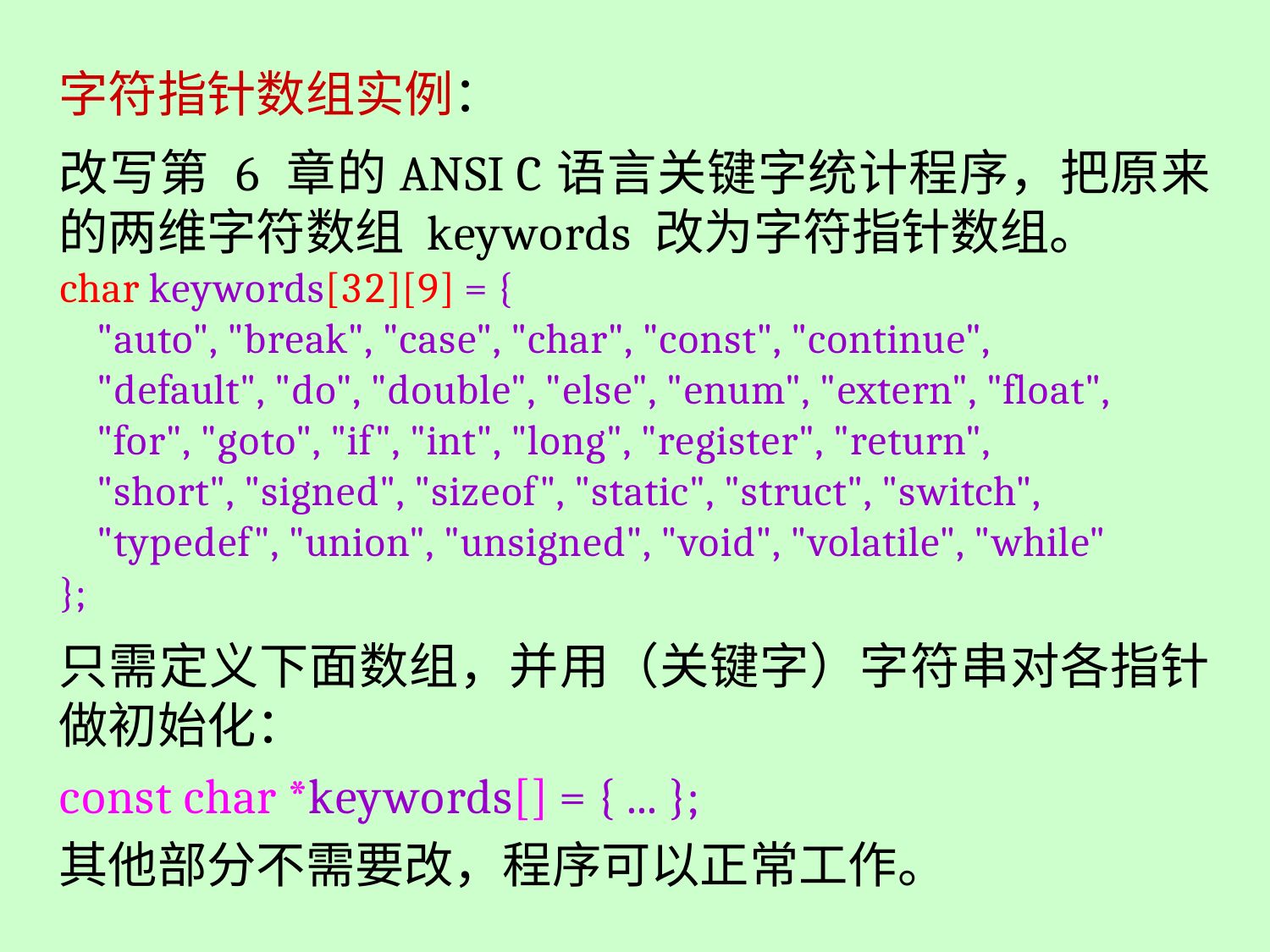

字符指针数组实例：
改写第 6 章的ANSI C语言关键字统计程序，把原来的两维字符数组 keywords 改为字符指针数组。
char keywords[32][9] = {
    "auto", "break", "case", "char", "const", "continue",
    "default", "do", "double", "else", "enum", "extern", "float",
    "for", "goto", "if", "int", "long", "register", "return",
    "short", "signed", "sizeof", "static", "struct", "switch",
    "typedef", "union", "unsigned", "void", "volatile", "while"
};
只需定义下面数组，并用（关键字）字符串对各指针做初始化：
const char *keywords[] = { ... };
其他部分不需要改，程序可以正常工作。